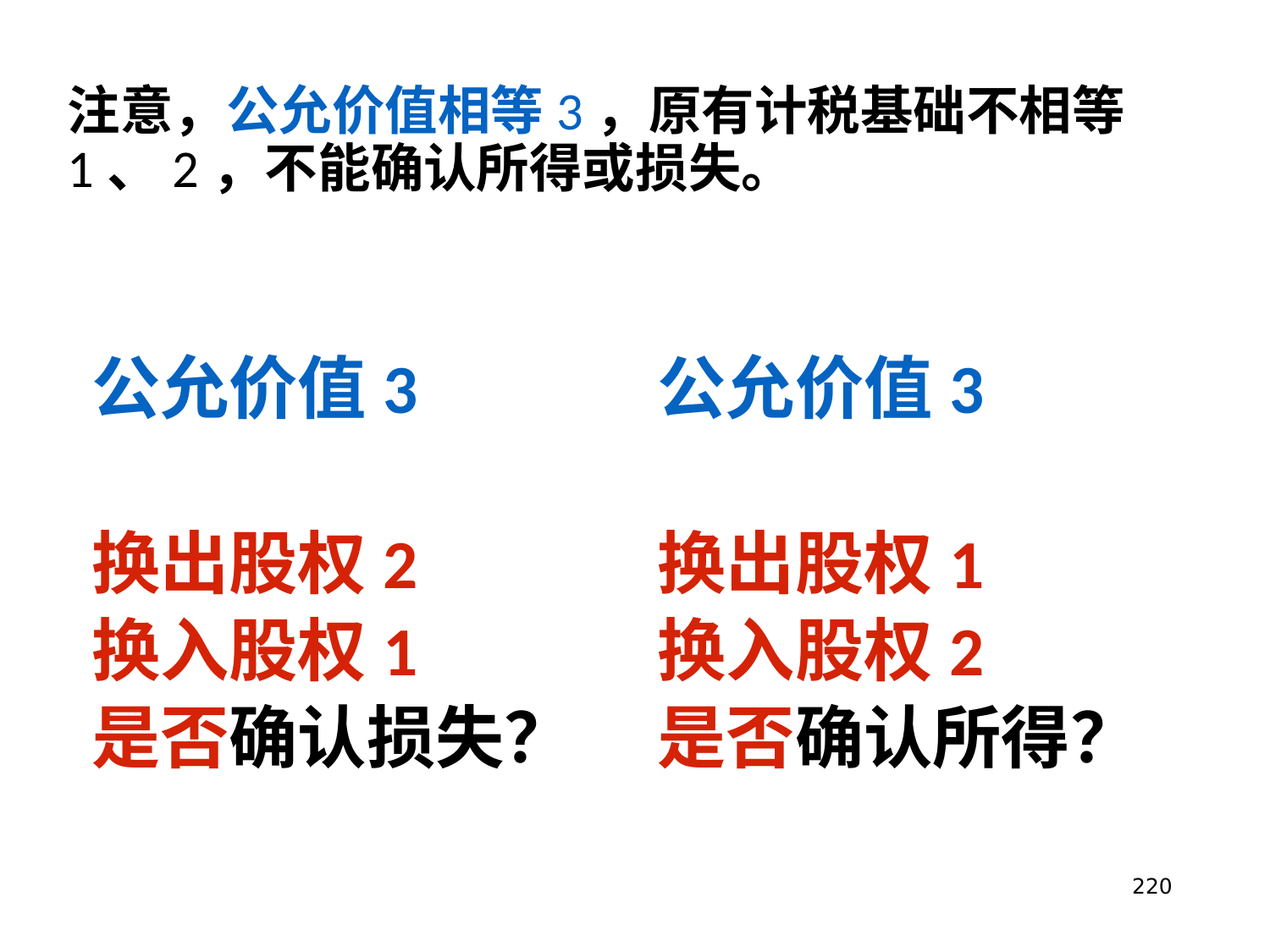

# 注意，公允价值相等3，原有计税基础不相等1、2，不能确认所得或损失。

公允价值3

换出股权2
换入股权1
是否确认损失？

公允价值3

换出股权1
换入股权2
是否确认所得？

220